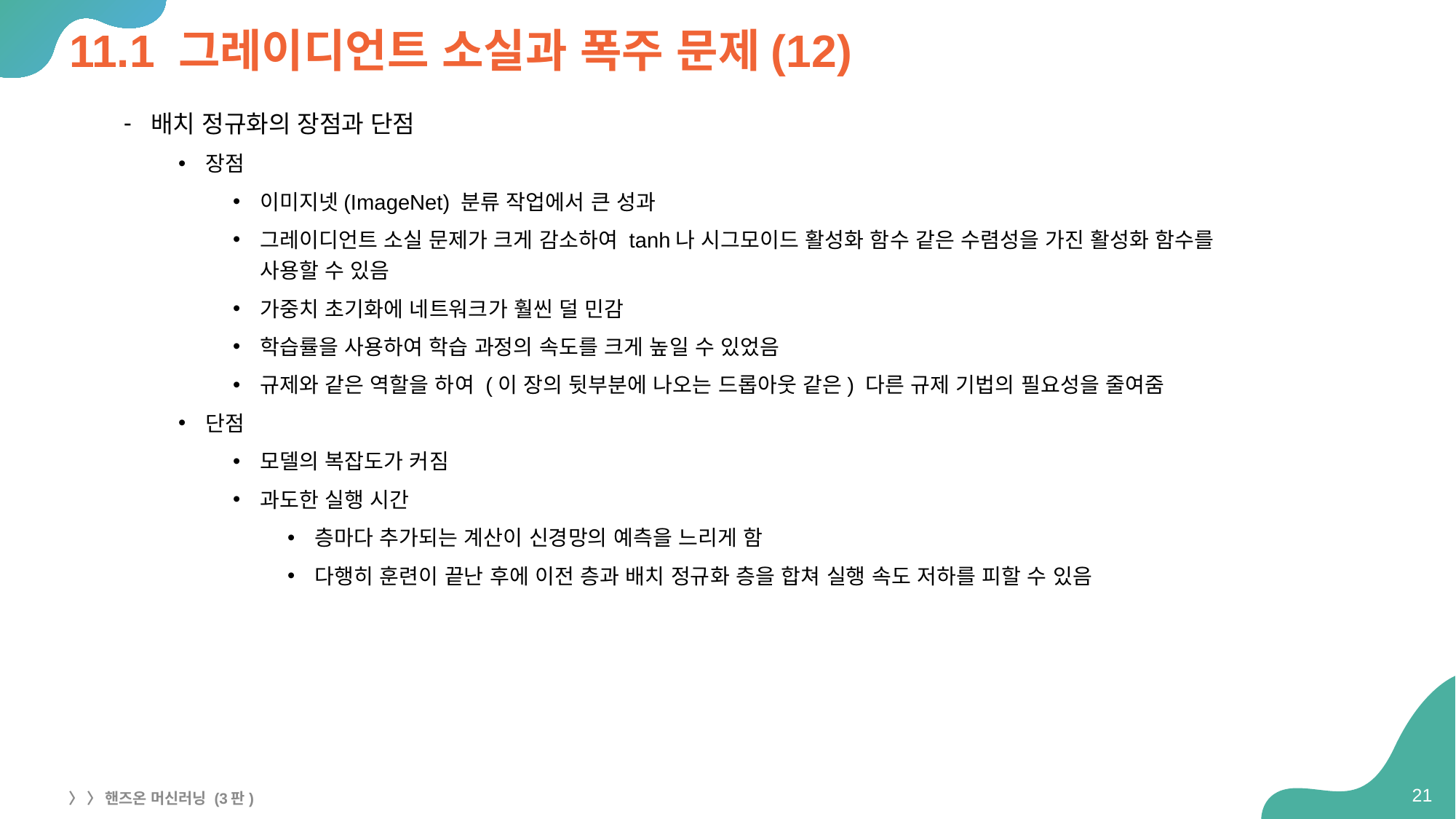

# 11.1 그레이디언트 소실과 폭주 문제(12)
배치 정규화의 장점과 단점
장점
이미지넷(ImageNet) 분류 작업에서 큰 성과
그레이디언트 소실 문제가 크게 감소하여 tanh나 시그모이드 활성화 함수 같은 수렴성을 가진 활성화 함수를
사용할 수 있음
가중치 초기화에 네트워크가 훨씬 덜 민감
학습률을 사용하여 학습 과정의 속도를 크게 높일 수 있었음
규제와 같은 역할을 하여 (이 장의 뒷부분에 나오는 드롭아웃 같은) 다른 규제 기법의 필요성을 줄여줌
단점
모델의 복잡도가 커짐
과도한 실행 시간
층마다 추가되는 계산이 신경망의 예측을 느리게 함
다행히 훈련이 끝난 후에 이전 층과 배치 정규화 층을 합쳐 실행 속도 저하를 피할 수 있음
21
〉 〉 핸즈온 머신러닝 (3판)